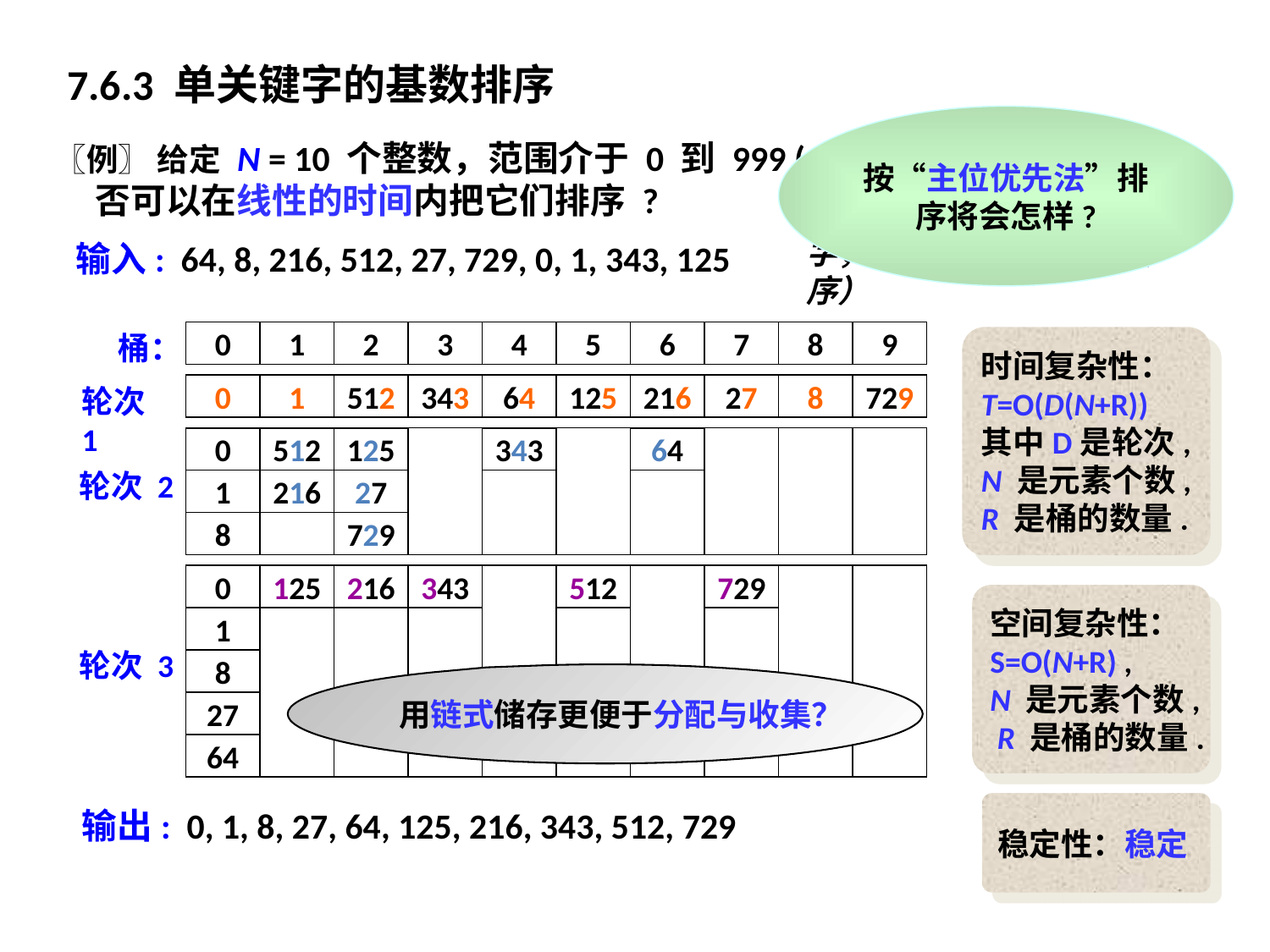

7.6.3 单关键字的基数排序
按“主位优先法”排序将会怎样?
〖例〗 给定 N = 10 个整数，范围介于 0 到 999 ( M = 1000 ) 之间。是否可以在线性的时间内把它们排序 ?
（3位数可以看成个3关键字，按“次位优先法”排序）
输入:  64, 8, 216, 512, 27, 729, 0, 1, 343, 125
桶：
0
1
2
3
4
5
6
7
8
9
时间复杂性：T=O(D(N+R)) 其中D是轮次, N 是元素个数, R 是桶的数量.
轮次 1
0
1
512
343
64
125
216
27
8
729

轮次 2
0
512
125
343
64
1
216
27
8
729

轮次 3
0
125
216
343
512
729
空间复杂性：S=O(N+R) ,
N 是元素个数, R 是桶的数量.
1
8
用链式储存更便于分配与收集？
27
64
稳定性：稳定
输出:  0, 1, 8, 27, 64, 125, 216, 343, 512, 729